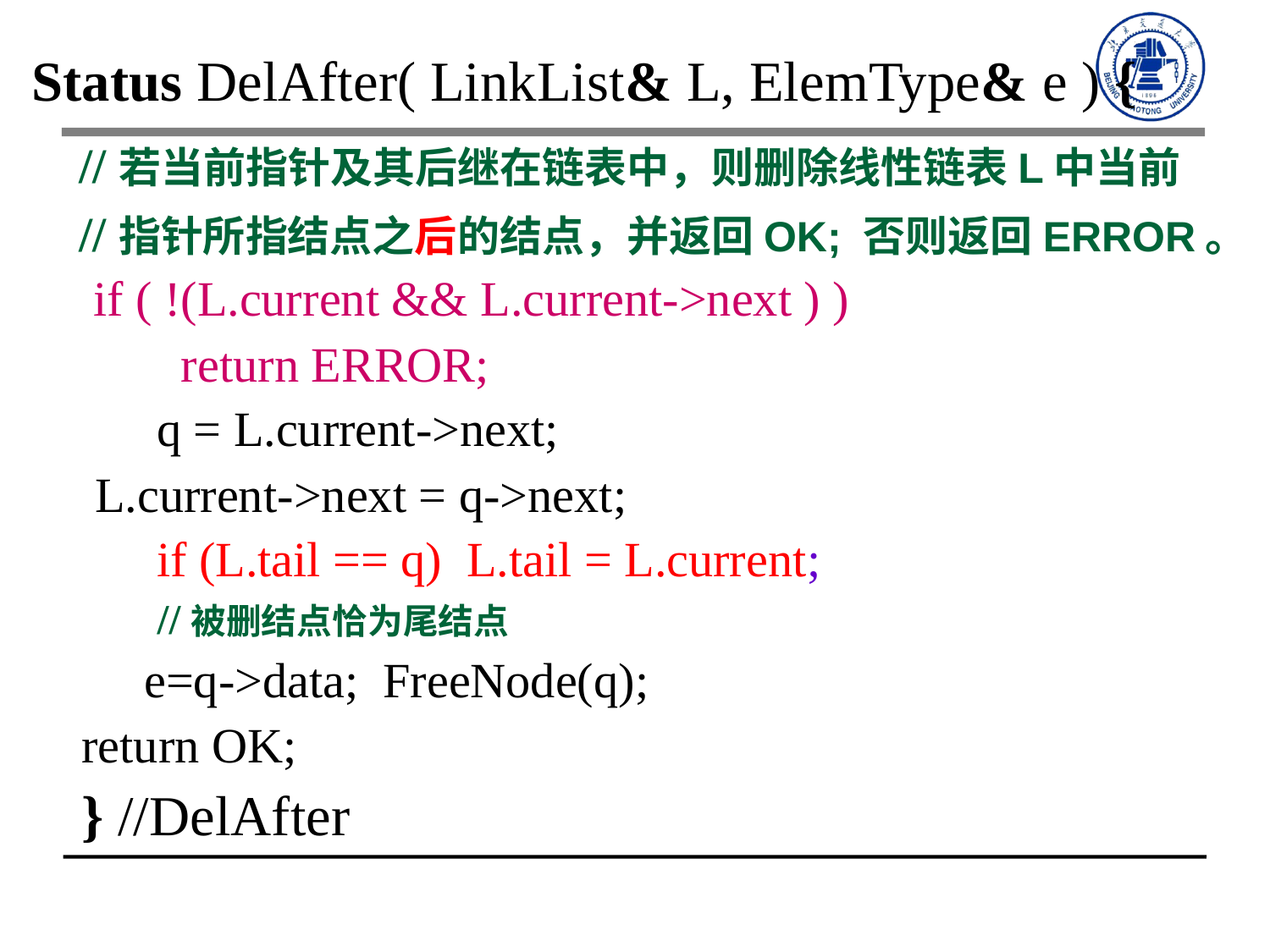

Status DelAfter( LinkList& L, ElemType& e ) {
   //若当前指针及其后继在链表中，则删除线性链表L中当前
    //指针所指结点之后的结点，并返回OK; 否则返回ERROR。
     if ( !(L.current && L.current->next ) )
       return ERROR;
     q = L.current->next;
L.current->next = q->next;
     if (L.tail == q)  L.tail = L.current;
　 //被删结点恰为尾结点
    e=q->data;  FreeNode(q);
return OK;
} //DelAfter